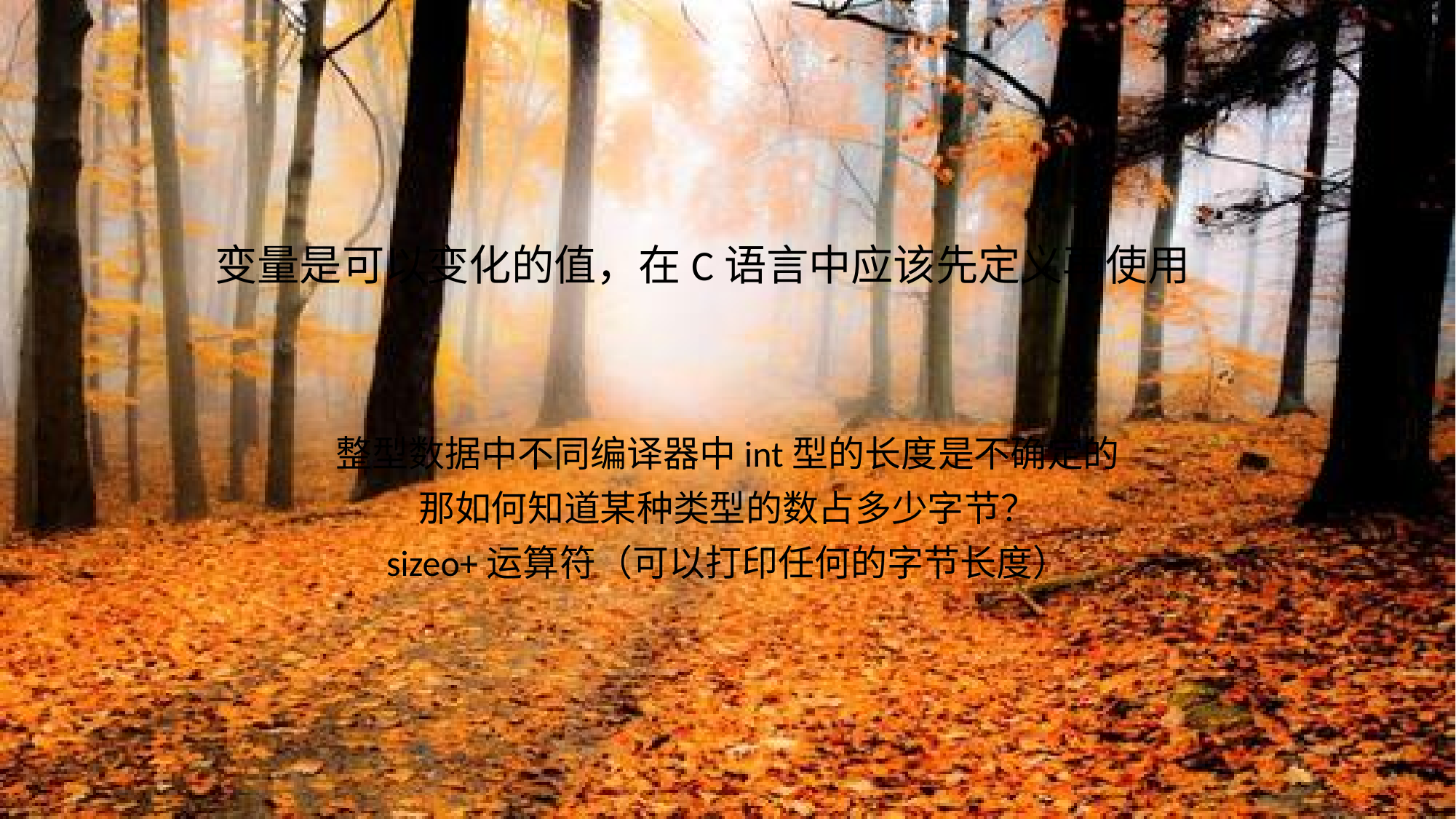

# 变量是可以变化的值，在C语言中应该先定义再使用
整型数据中不同编译器中int型的长度是不确定的
那如何知道某种类型的数占多少字节？
sizeo+运算符（可以打印任何的字节长度）